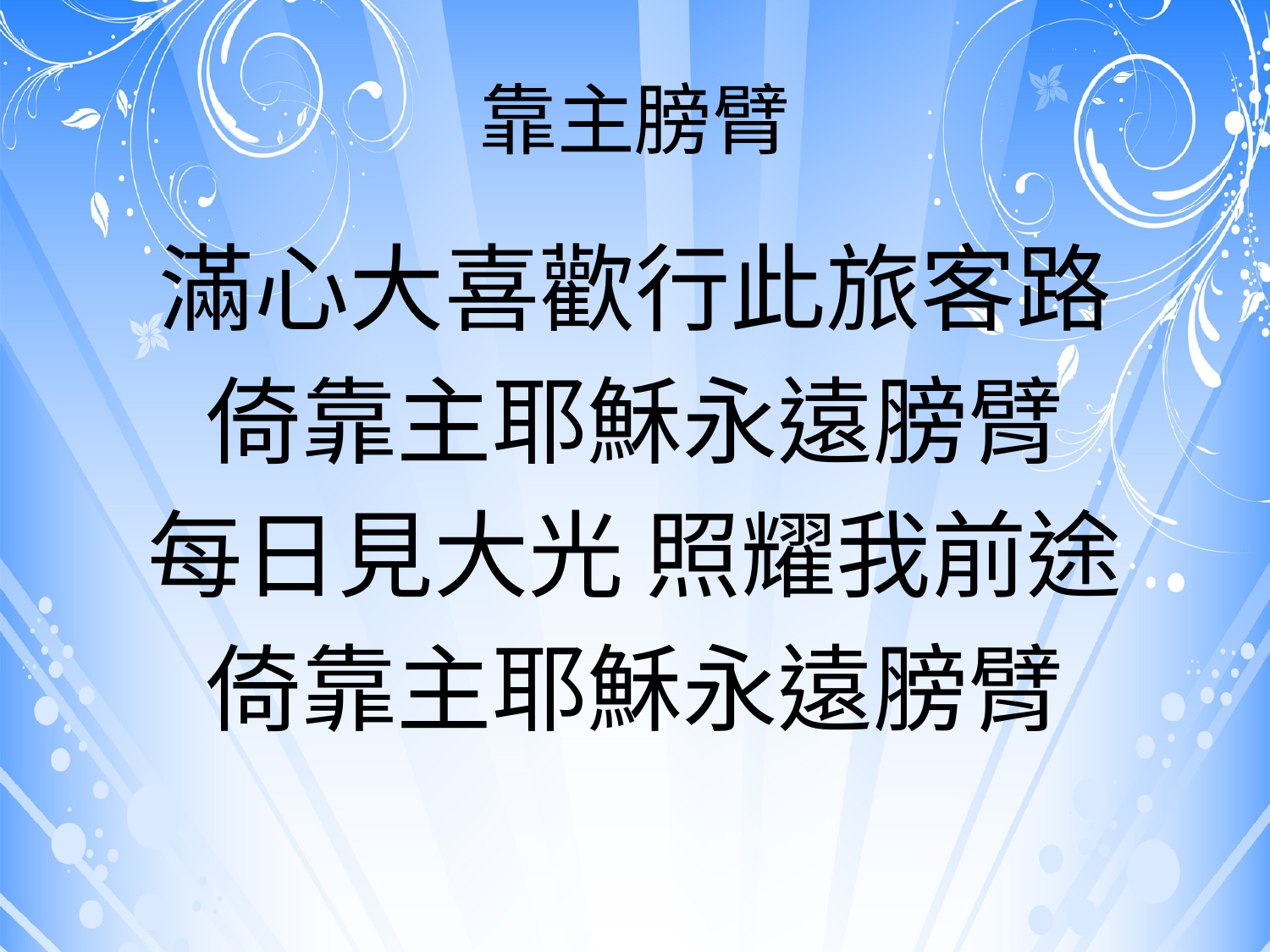

# 靠主膀臂
滿心大喜歡行此旅客路
倚靠主耶穌永遠膀臂
每日見大光 照耀我前途
倚靠主耶穌永遠膀臂